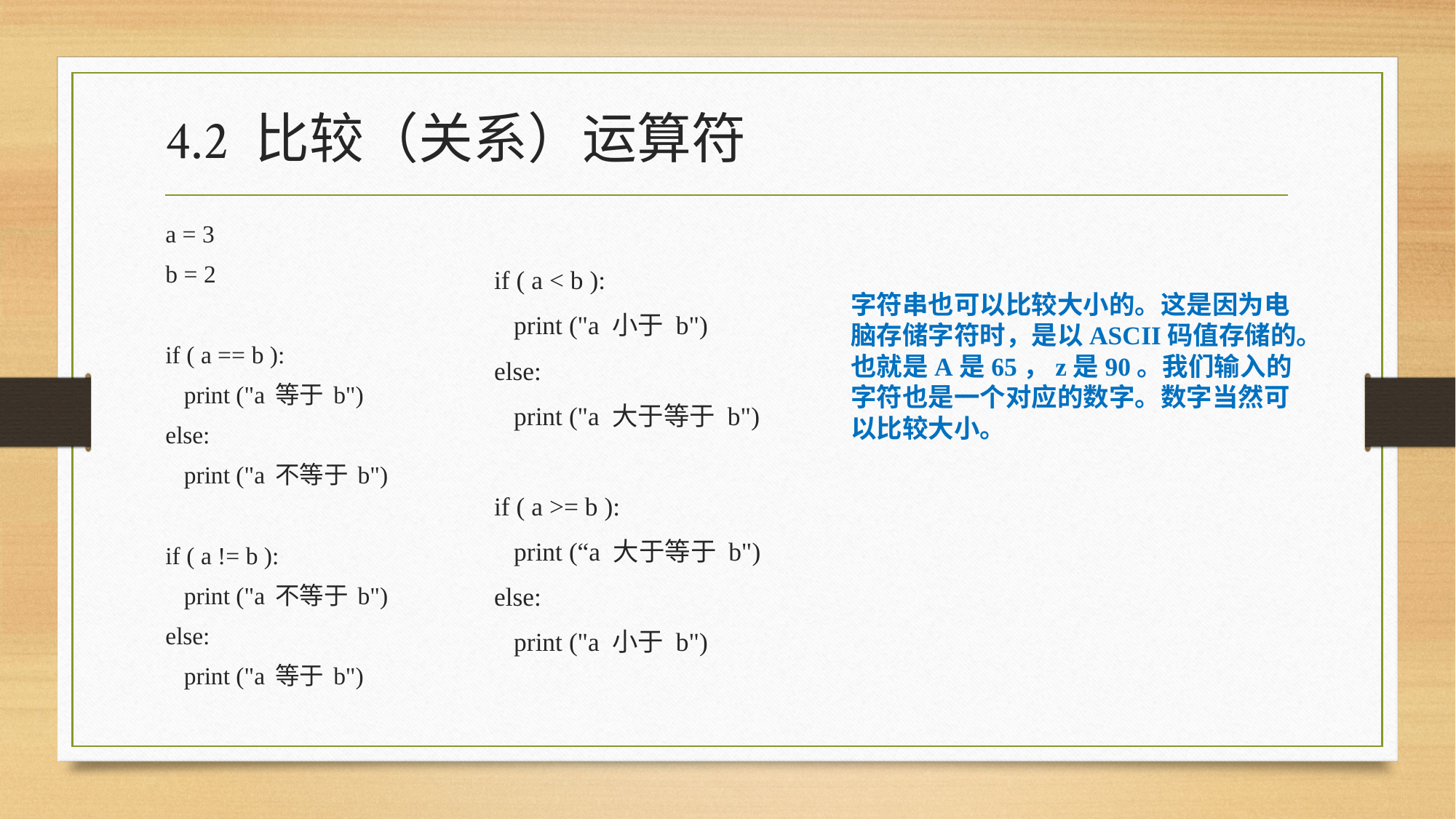

# 4.2 比较（关系）运算符

if ( a < b ):
   print ("a 小于 b")
else:
   print ("a 大于等于 b")

if ( a >= b ):
   print (“a 大于等于 b")
else:
   print ("a 小于 b")

a = 3
b = 2

if ( a == b ):
   print ("a 等于 b")
else:
   print ("a 不等于 b")

if ( a != b ):
   print ("a 不等于 b")
else:
   print ("a 等于 b")

字符串也可以比较大小的。这是因为电脑存储字符时，是以ASCII码值存储的。也就是A是65，z是90。我们输入的字符也是一个对应的数字。数字当然可以比较大小。